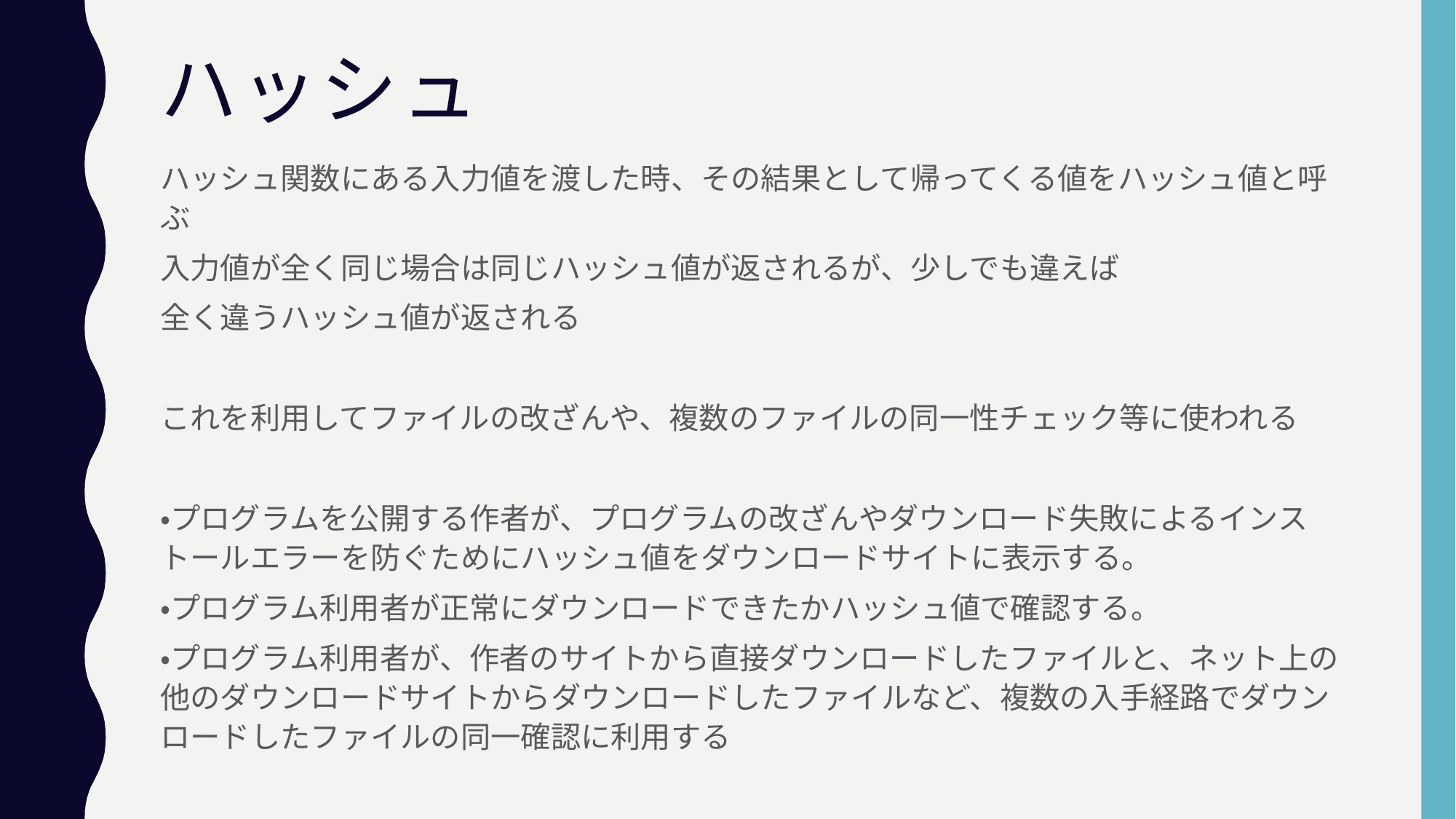

# ハッシュ
ハッシュ関数にある入力値を渡した時、その結果として帰ってくる値をハッシュ値と呼ぶ
入力値が全く同じ場合は同じハッシュ値が返されるが、少しでも違えば
全く違うハッシュ値が返される

これを利用してファイルの改ざんや、複数のファイルの同一性チェック等に使われる

・プログラムを公開する作者が、プログラムの改ざんやダウンロード失敗によるインストールエラーを防ぐためにハッシュ値をダウンロードサイトに表示する。
・プログラム利用者が正常にダウンロードできたかハッシュ値で確認する。
・プログラム利用者が、作者のサイトから直接ダウンロードしたファイルと、ネット上の他のダウンロードサイトからダウンロードしたファイルなど、複数の入手経路でダウンロードしたファイルの同一確認に利用する